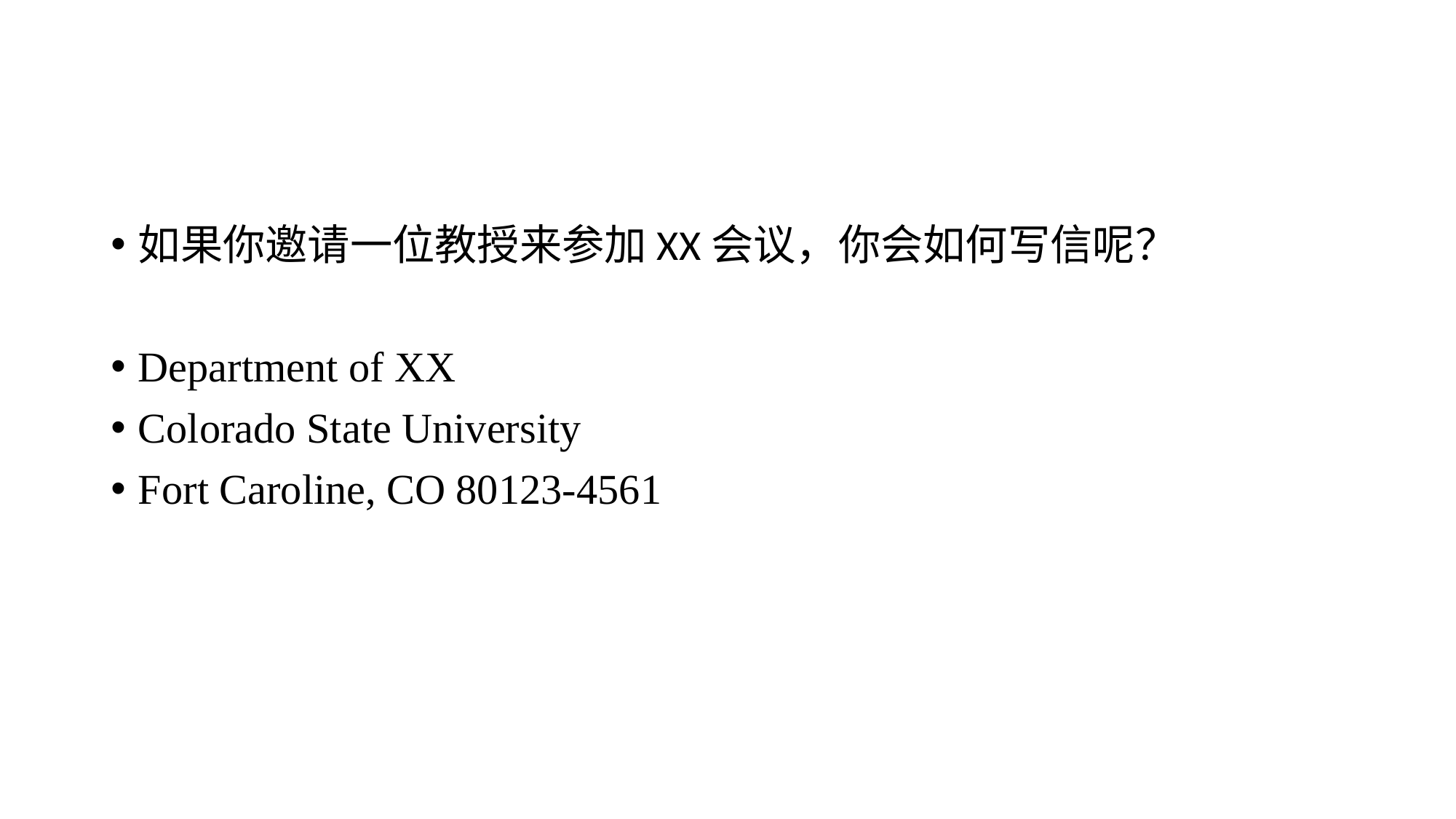

#
如果你邀请一位教授来参加XX会议，你会如何写信呢？

Department of XX
Colorado State University
Fort Caroline, CO 80123-4561